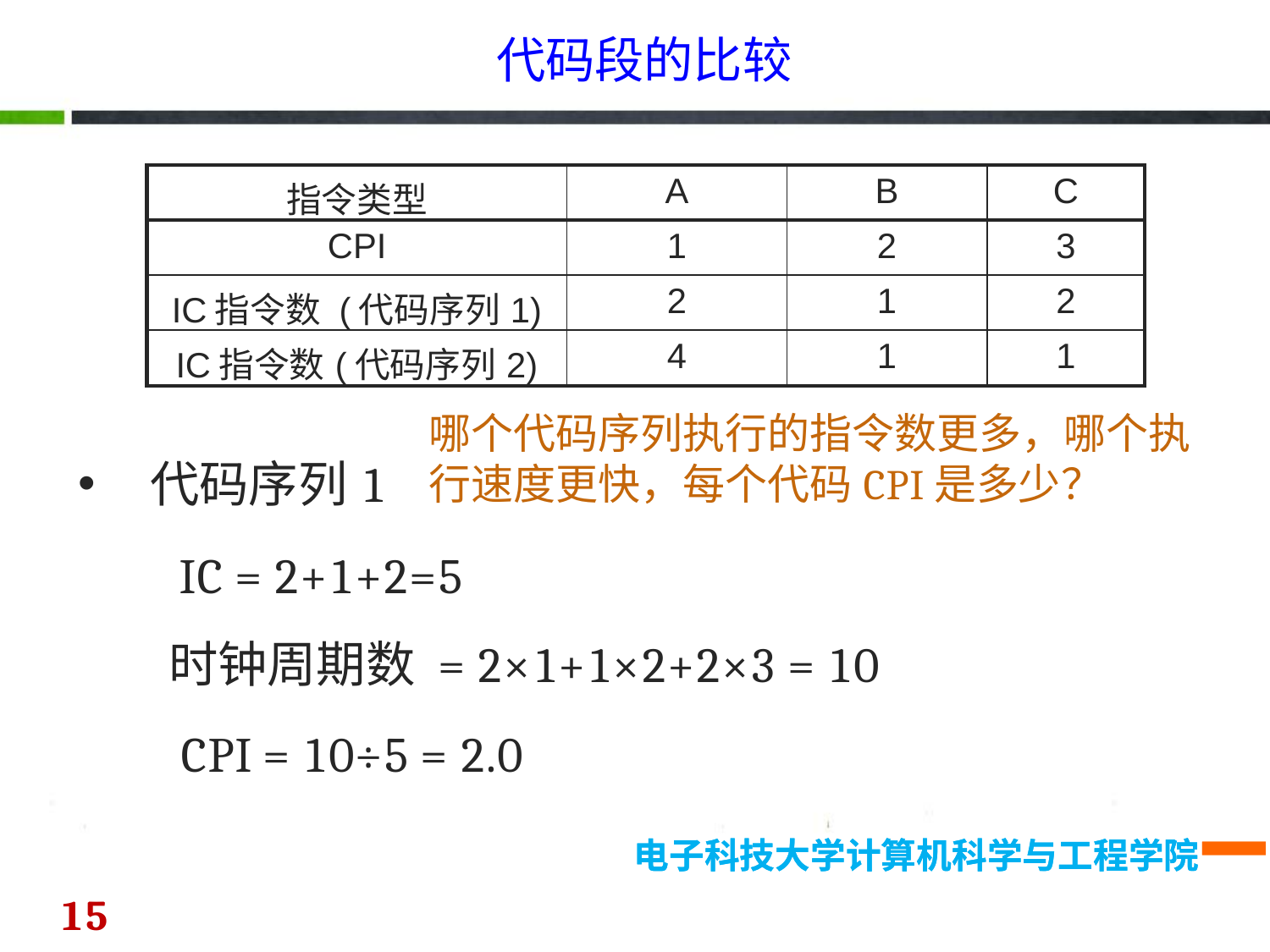

代码段的比较
| 指令类型 | A | B | C |
| --- | --- | --- | --- |
| CPI | 1 | 2 | 3 |
| IC指令数 (代码序列1) | 2 | 1 | 2 |
| IC指令数(代码序列2) | 4 | 1 | 1 |
哪个代码序列执行的指令数更多，哪个执行速度更快，每个代码CPI是多少？
代码序列1
IC = 2+1+2=5
时钟周期数 = 2×1+1×2+2×3 = 10
CPI = 10÷5 = 2.0
电子科技大学计算机科学与工程学院